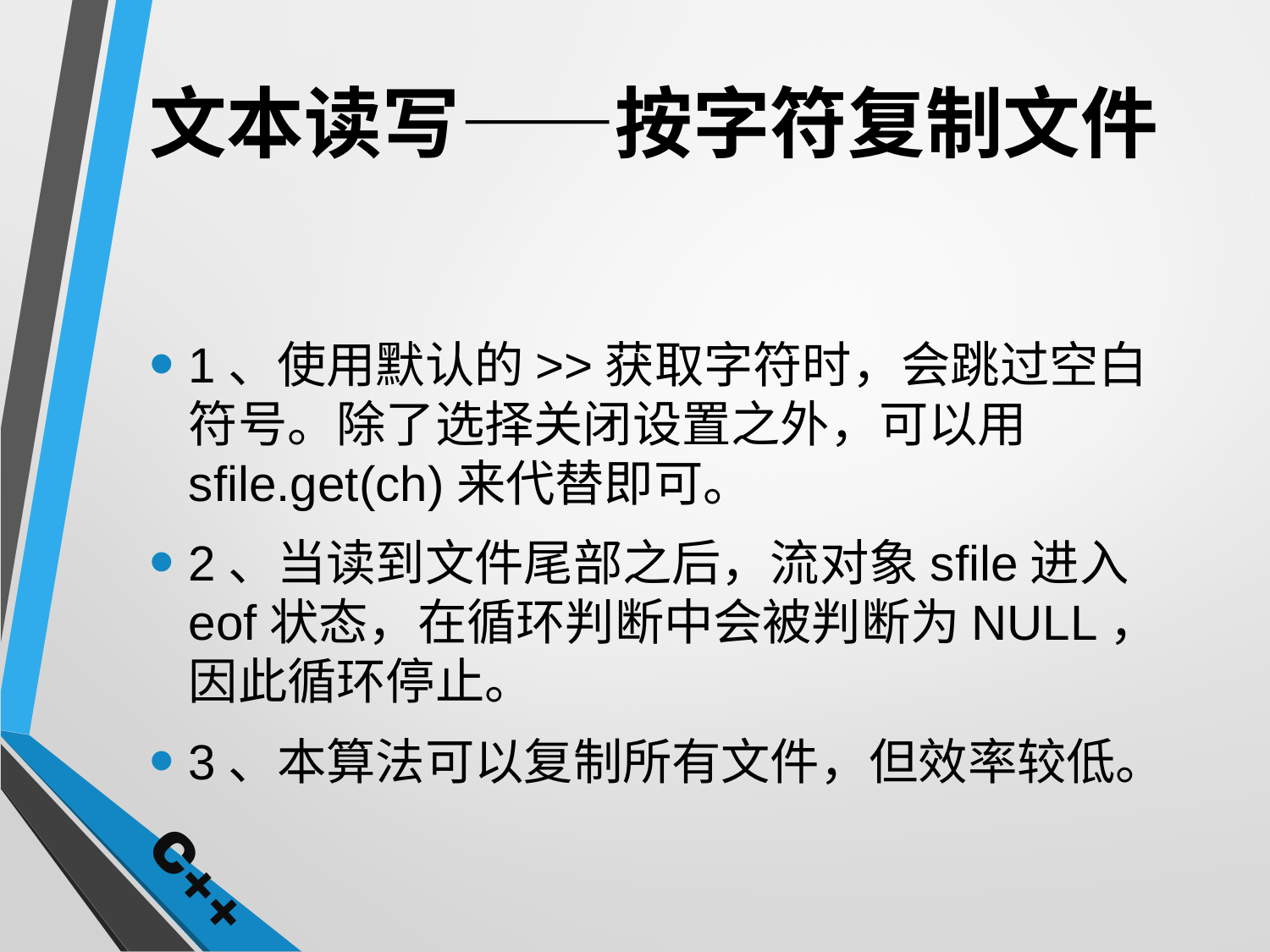

# 文本读写——按字符复制文件
1、使用默认的>>获取字符时，会跳过空白符号。除了选择关闭设置之外，可以用sfile.get(ch)来代替即可。
2、当读到文件尾部之后，流对象sfile进入eof状态，在循环判断中会被判断为NULL，因此循环停止。
3、本算法可以复制所有文件，但效率较低。